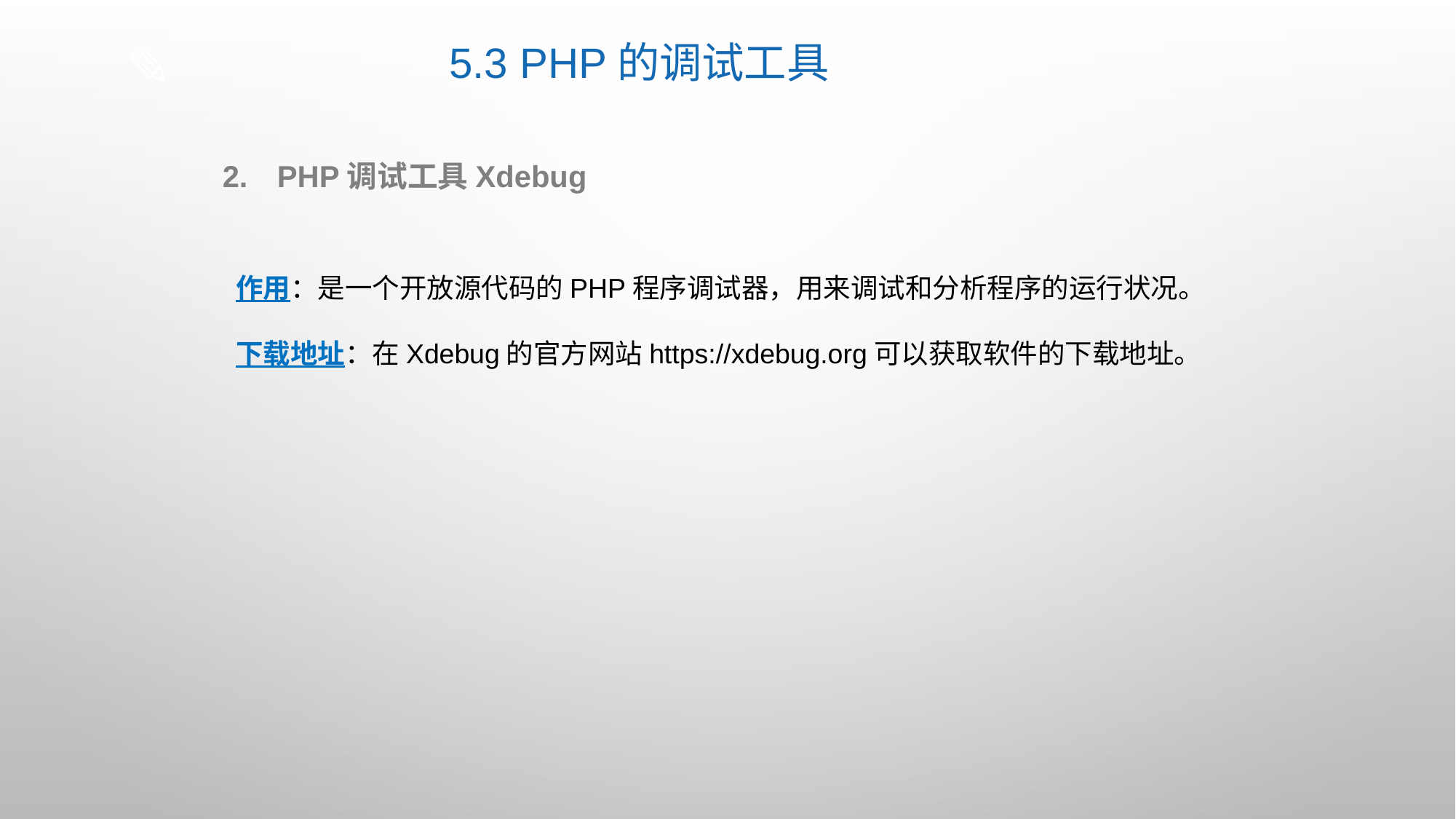

# 5.3 PHP的调试工具
PHP调试工具Xdebug
作用：是一个开放源代码的PHP程序调试器，用来调试和分析程序的运行状况。
下载地址：在Xdebug的官方网站https://xdebug.org可以获取软件的下载地址。